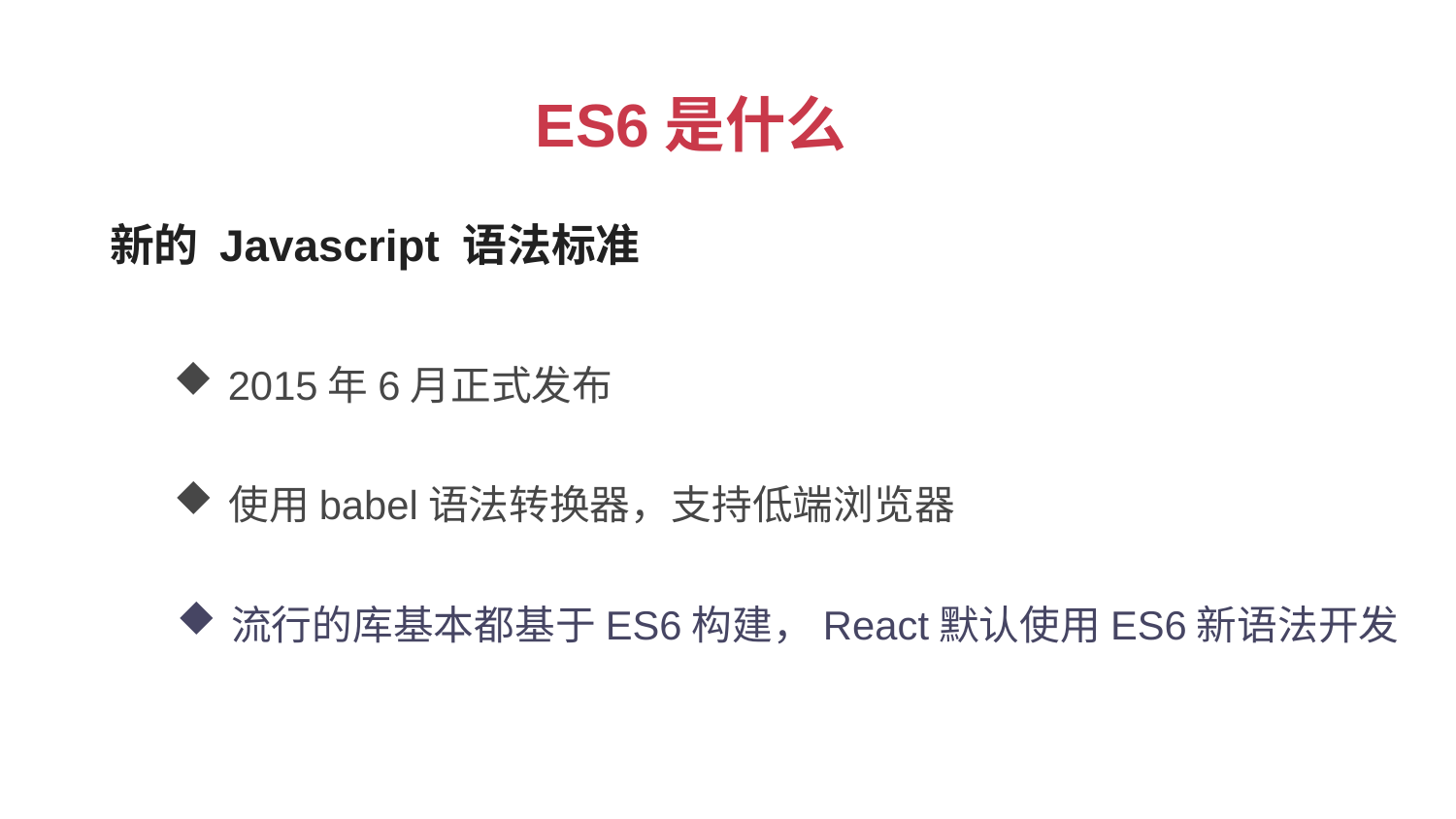

ES6是什么
 新的 Javascript 语法标准
2015年6月正式发布
使用babel语法转换器，支持低端浏览器
流行的库基本都基于ES6构建，React默认使用ES6新语法开发